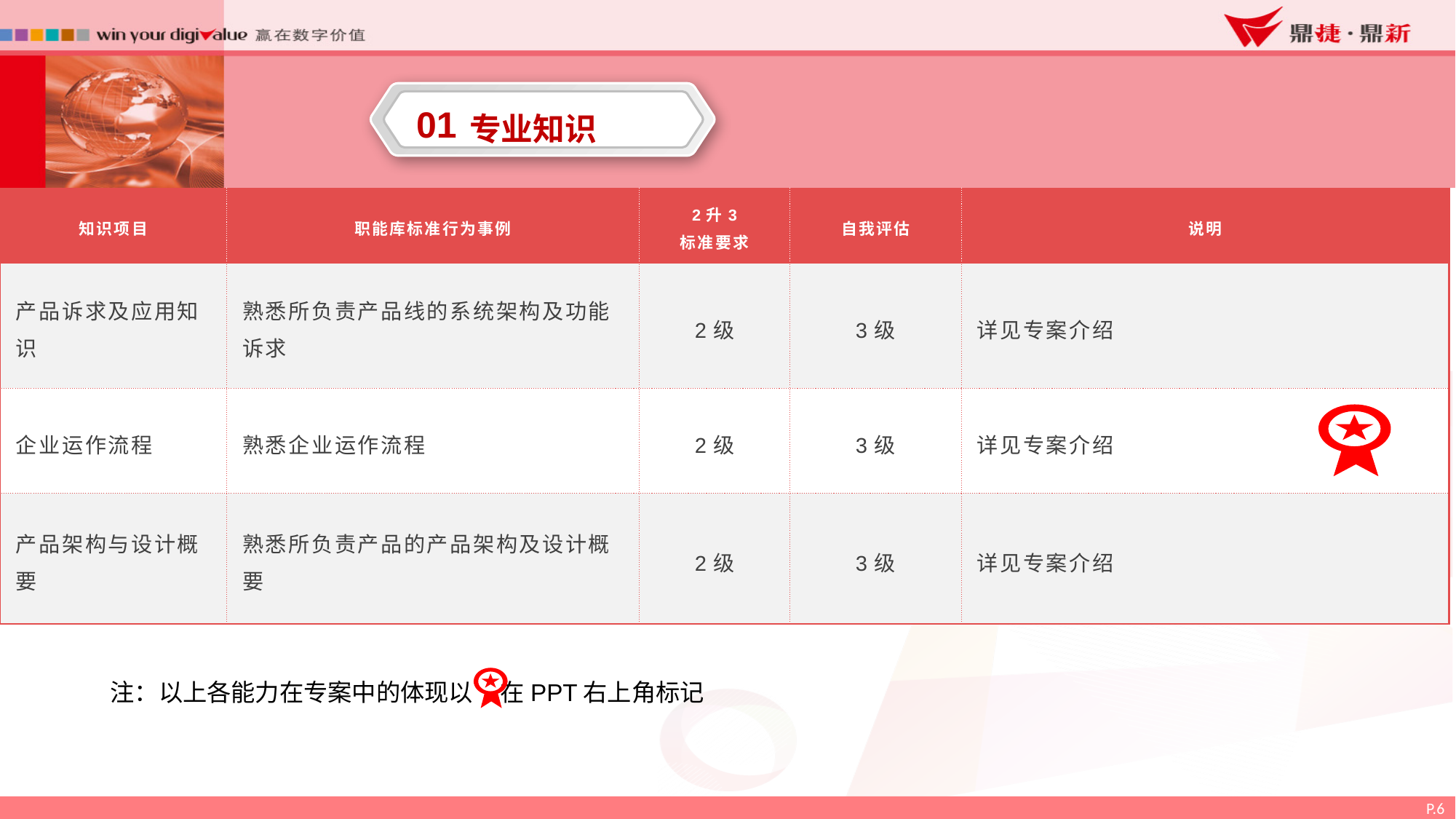

01
专业知识
| 知识项目 | 职能库标准行为事例 | 2升3 标准要求 | 自我评估 | 说明 |
| --- | --- | --- | --- | --- |
| 产品诉求及应用知识 | 熟悉所负责产品线的系统架构及功能诉求 | 2级 | 3级 | 详见专案介绍 |
| 企业运作流程 | 熟悉企业运作流程 | 2级 | 3级 | 详见专案介绍 |
| 产品架构与设计概要 | 熟悉所负责产品的产品架构及设计概要 | 2级 | 3级 | 详见专案介绍 |

注：以上各能力在专案中的体现以     在PPT右上角标记
6